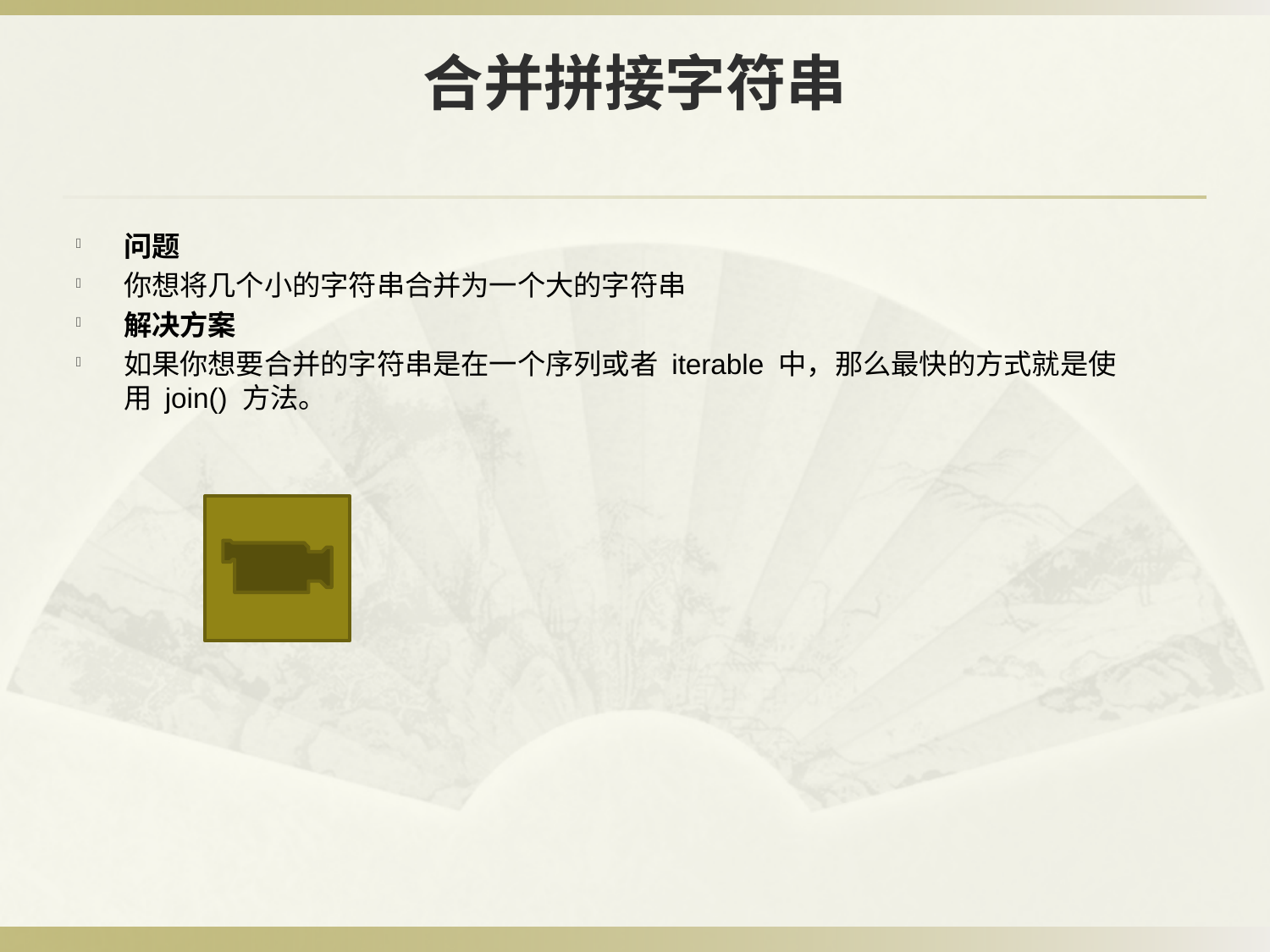

# 合并拼接字符串
问题
你想将几个小的字符串合并为一个大的字符串
解决方案
如果你想要合并的字符串是在一个序列或者 iterable 中，那么最快的方式就是使用 join() 方法。